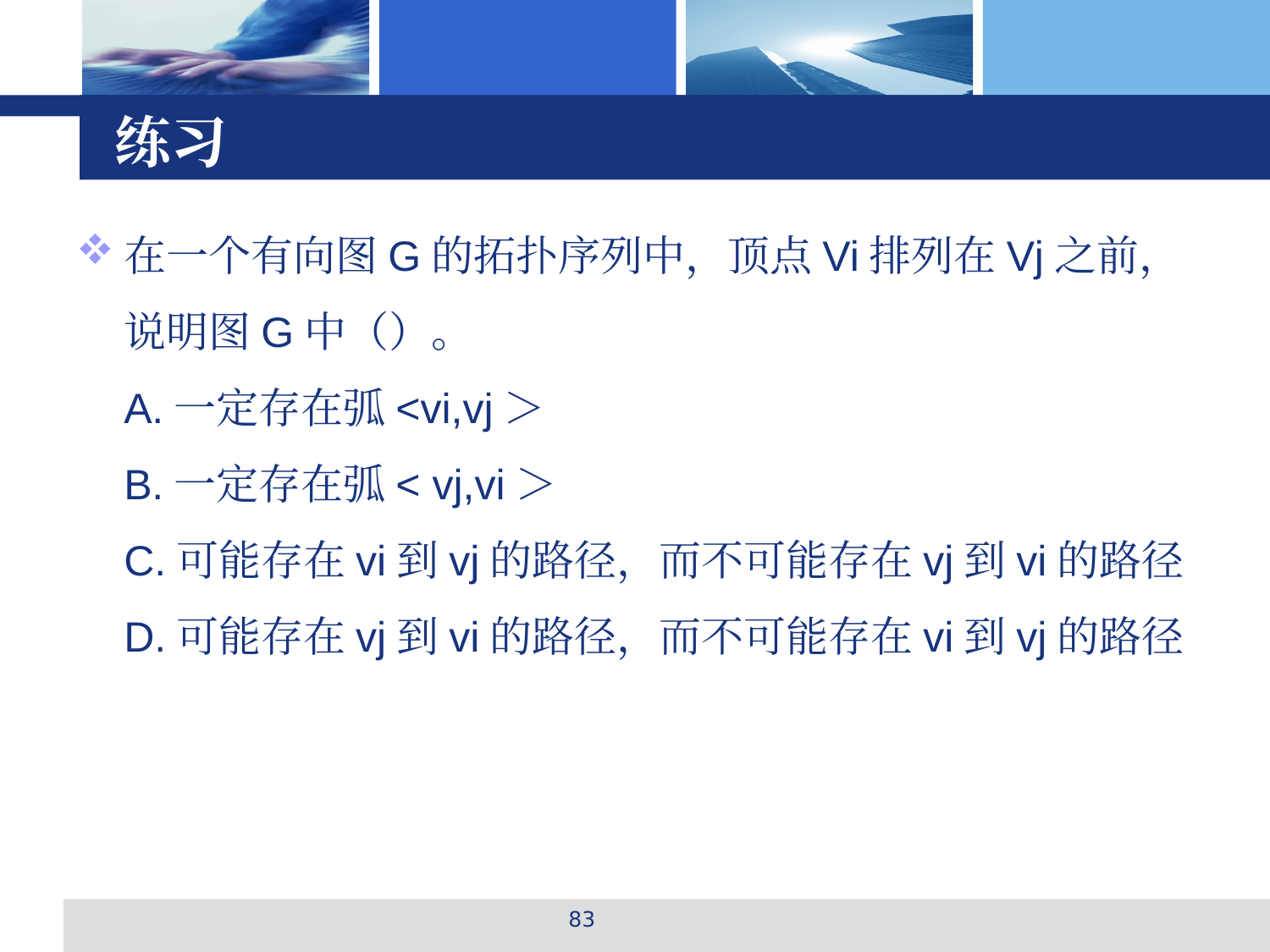

# 练习
在一个有向图G的拓扑序列中，顶点Vi排列在Vj之前，说明图G中（）。
A.一定存在弧<vi,vj＞
B.一定存在弧< vj,vi＞
C.可能存在vi到vj的路径，而不可能存在vj到vi的路径
D.可能存在vj到vi的路径，而不可能存在vi到vj的路径
83